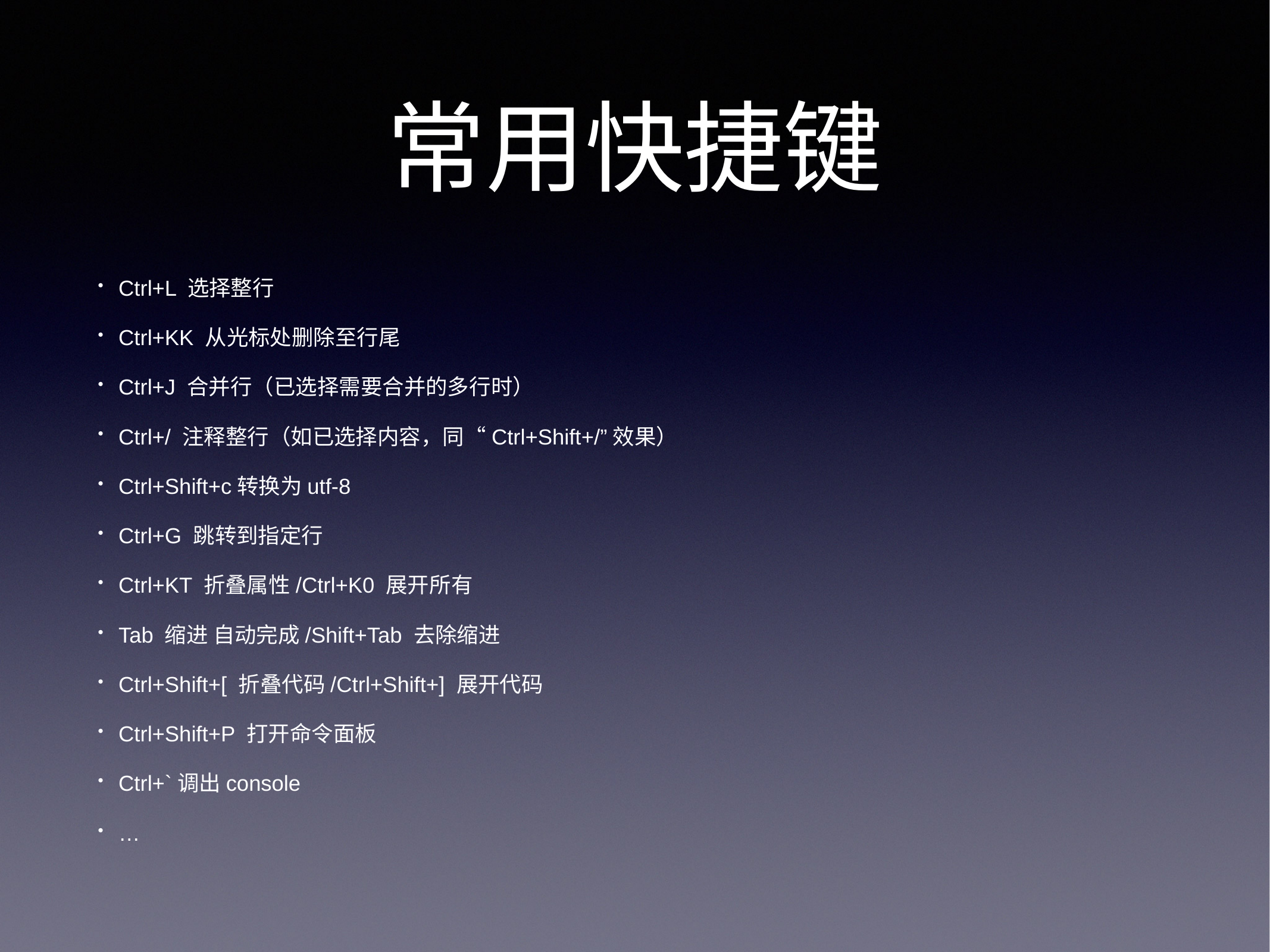

# 常用快捷键
Ctrl+L 选择整行
Ctrl+KK 从光标处删除至行尾
Ctrl+J 合并行（已选择需要合并的多行时）
Ctrl+/ 注释整行（如已选择内容，同“Ctrl+Shift+/”效果）
Ctrl+Shift+c转换为utf-8
Ctrl+G 跳转到指定行
Ctrl+KT 折叠属性/Ctrl+K0 展开所有
Tab 缩进 自动完成/Shift+Tab 去除缩进
Ctrl+Shift+[ 折叠代码/Ctrl+Shift+] 展开代码
Ctrl+Shift+P 打开命令面板
Ctrl+`调出console
…